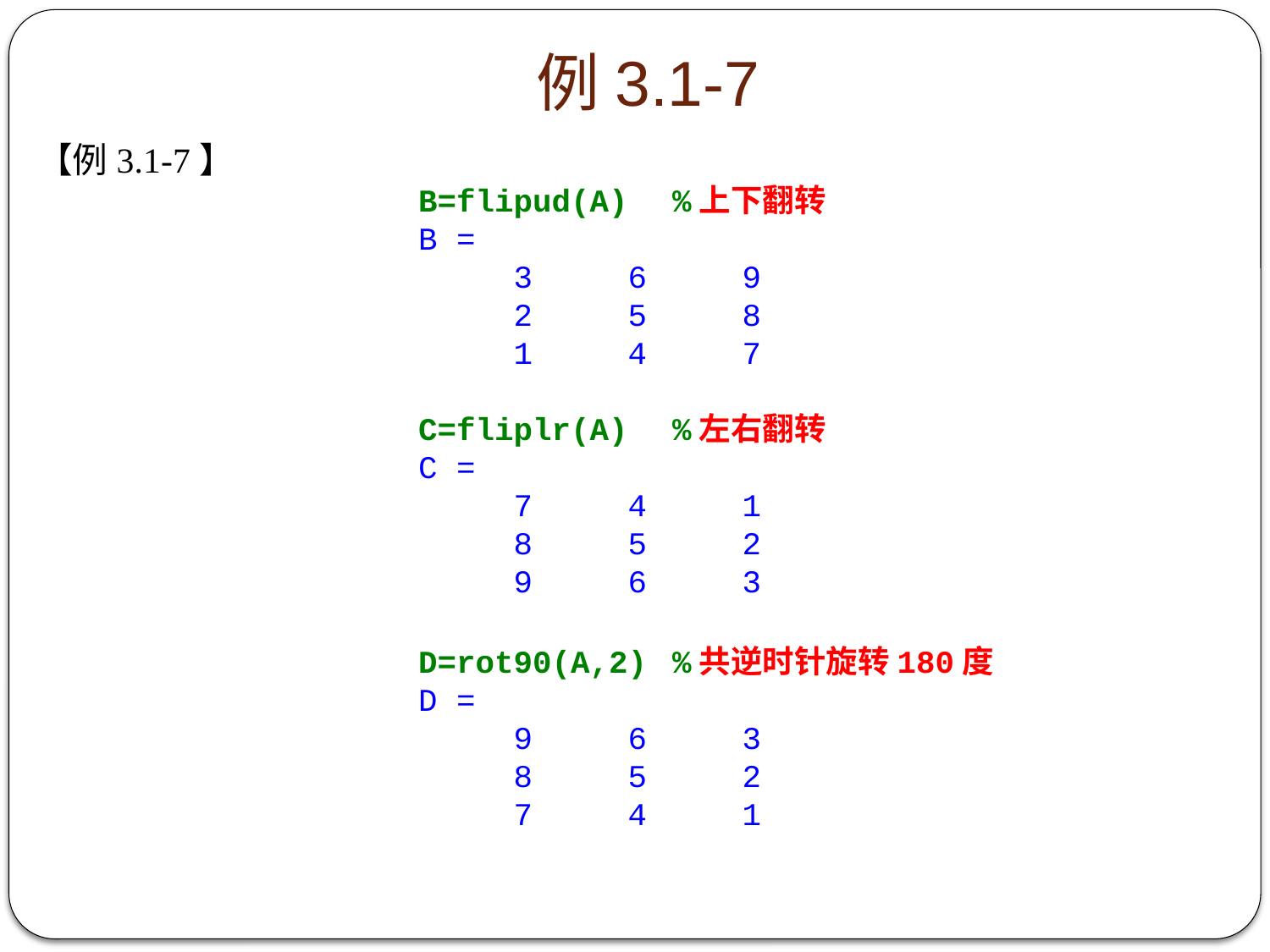

# 例3.1-7
【例3.1-7】
B=flipud(A) 	%上下翻转
B =
     3     6     9
     2     5     8
     1     4     7

C=fliplr(A)	%左右翻转
C =
     7     4     1
     8     5     2
     9     6     3

D=rot90(A,2)	%共逆时针旋转180度
D =
     9     6     3
     8     5     2
     7     4     1